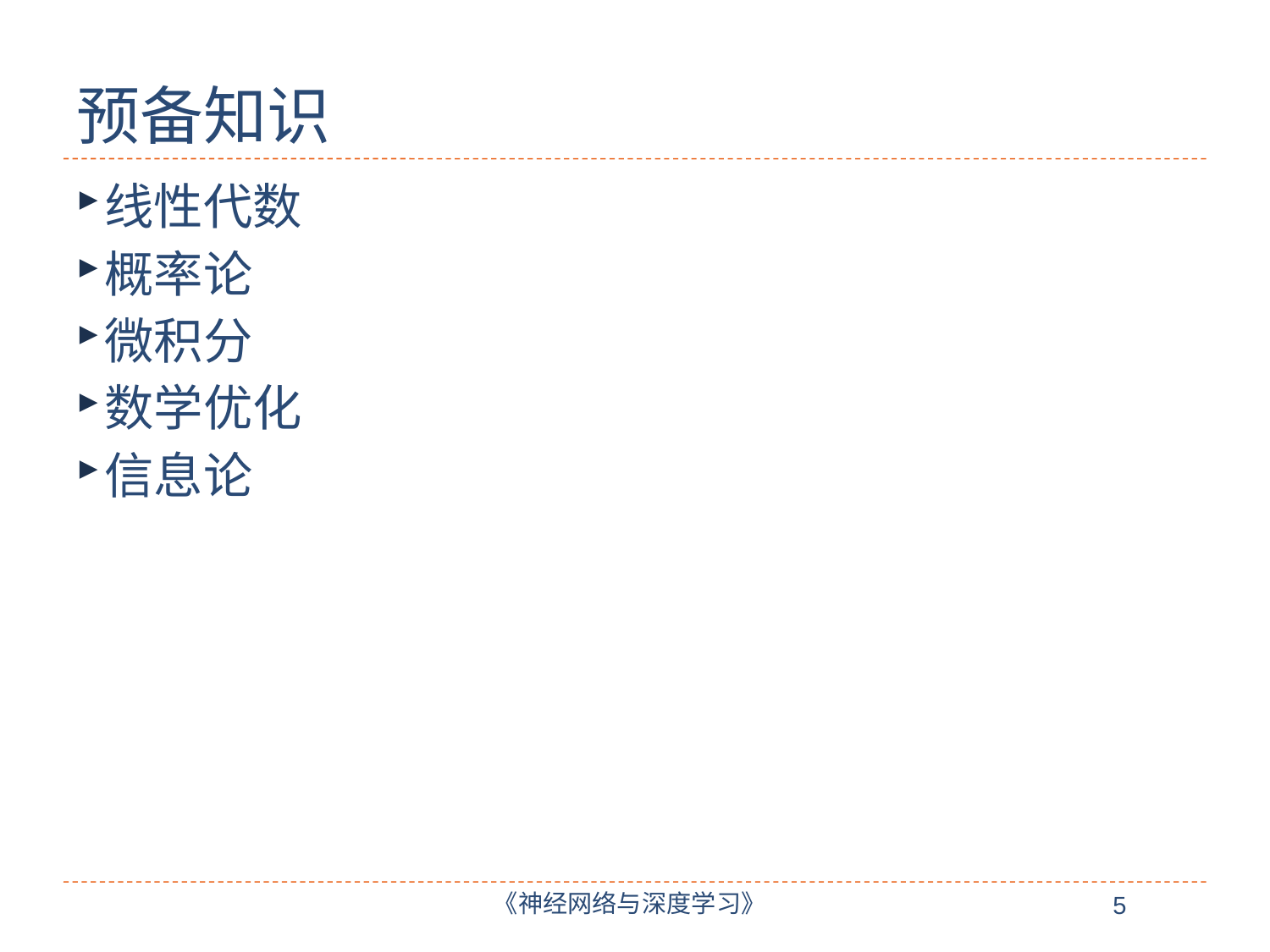

# 预备知识
线性代数
概率论
微积分
数学优化
信息论